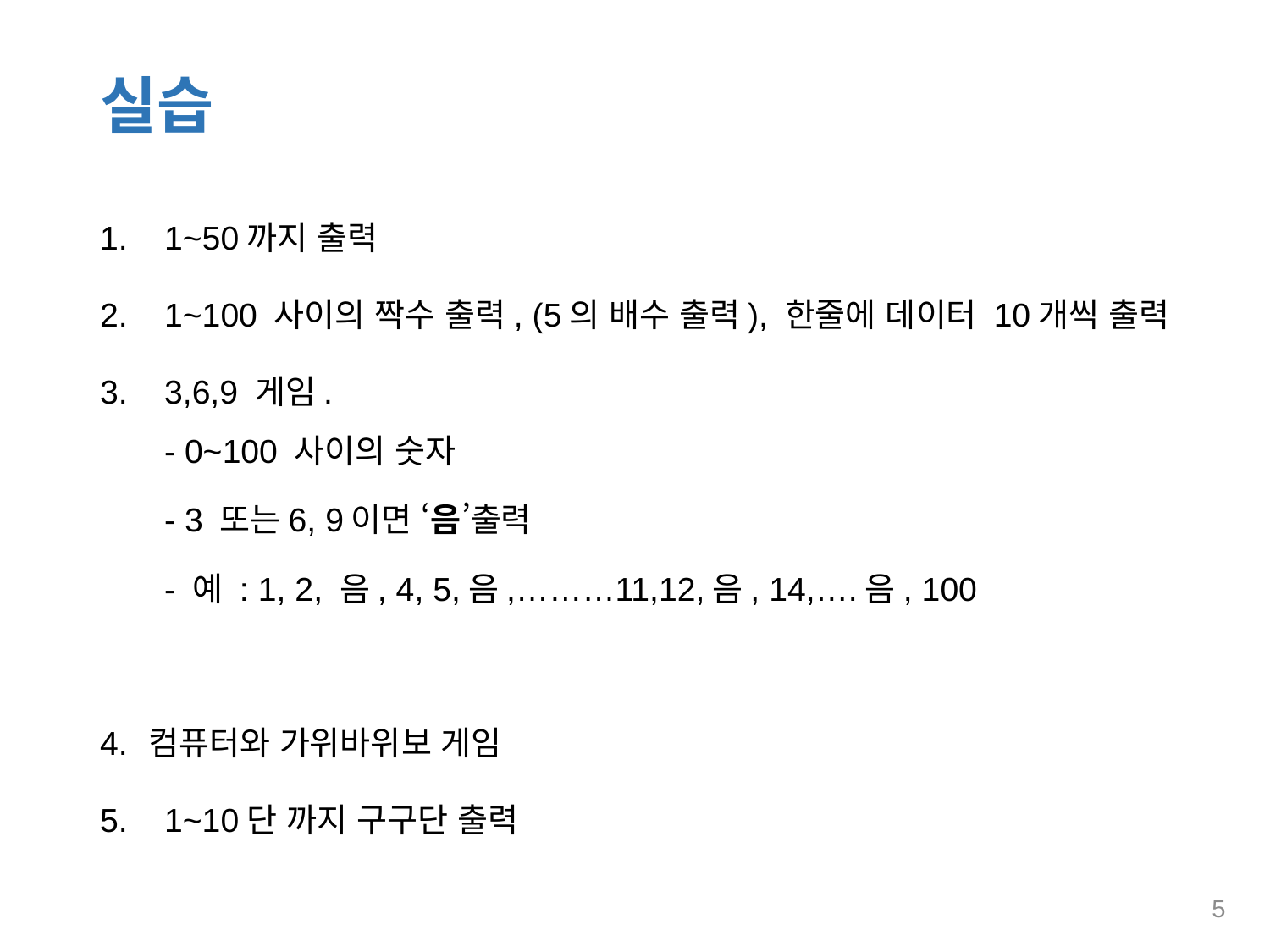

# 실습
1~50까지 출력
1~100 사이의 짝수 출력, (5의 배수 출력), 한줄에 데이터 10개씩 출력
3,6,9 게임.
- 0~100 사이의 숫자
- 3 또는6, 9이면 ‘음’출력
- 예 : 1, 2, 음, 4, 5,음,………11,12,음, 14,….음, 100

컴퓨터와 가위바위보 게임
1~10단 까지 구구단 출력
5